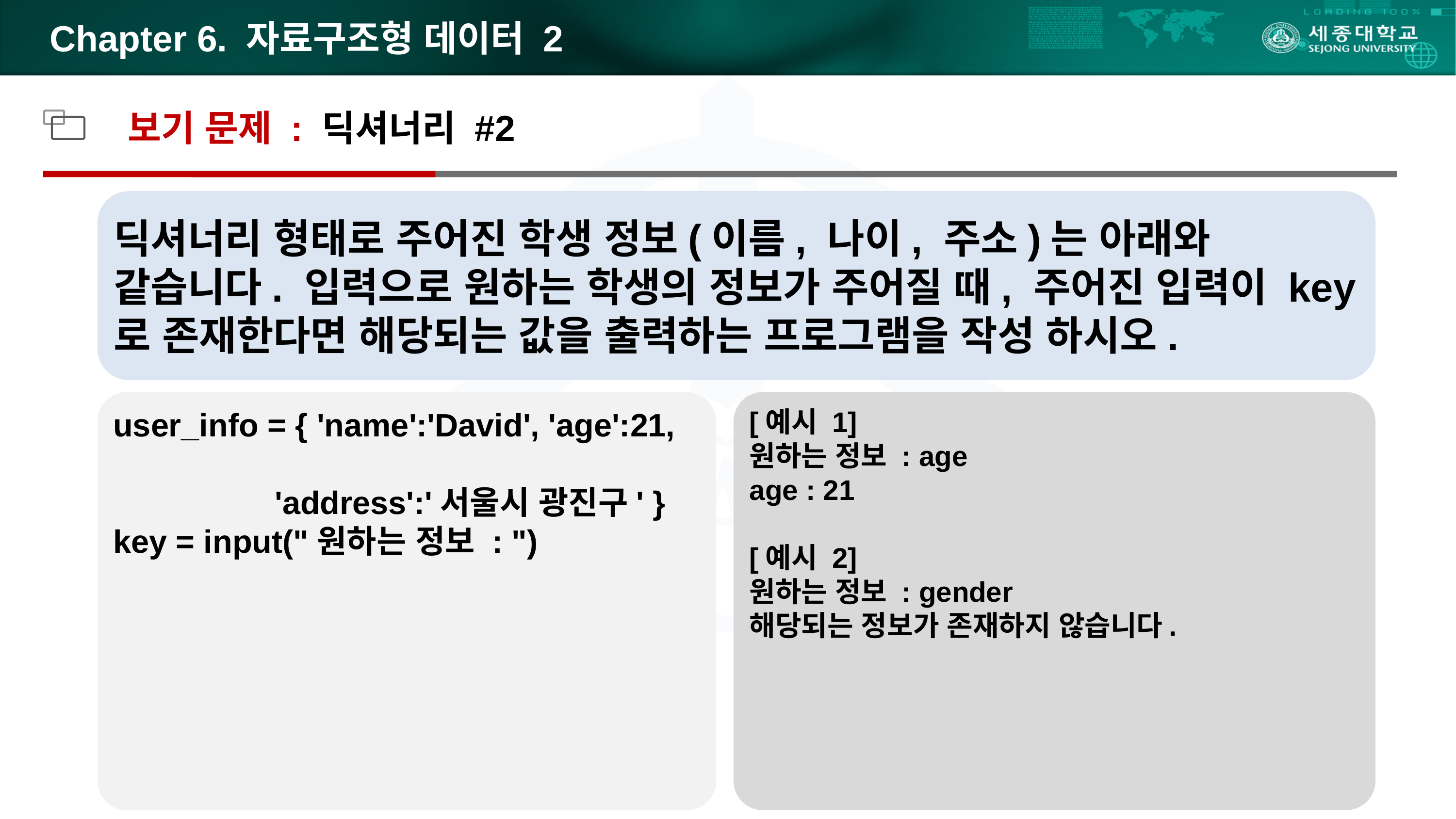

# Chapter 6. 자료구조형 데이터 2
보기 문제 : 딕셔너리 #2
딕셔너리 형태로 주어진 학생 정보(이름, 나이, 주소)는 아래와 같습니다. 입력으로 원하는 학생의 정보가 주어질 때, 주어진 입력이 key로 존재한다면 해당되는 값을 출력하는 프로그램을 작성 하시오.
user_info = { 'name':'David', 'age':21,
                  'address':'서울시 광진구' }
key = input("원하는 정보 : ")
[예시 1]
원하는 정보 : age
age : 21

[예시 2]
원하는 정보 : gender
해당되는 정보가 존재하지 않습니다.